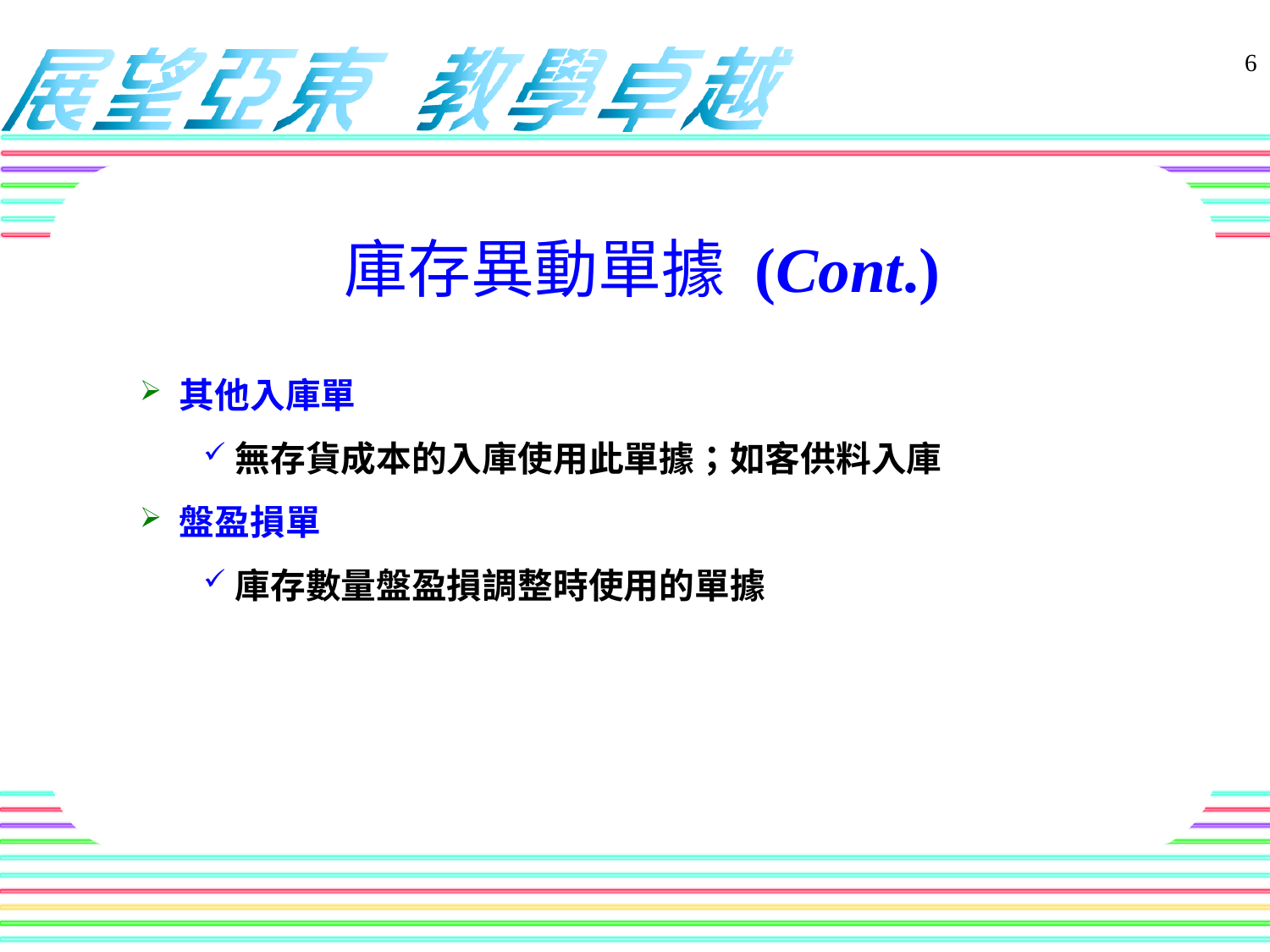

其他入庫單
無存貨成本的入庫使用此單據；如客供料入庫
盤盈損單
庫存數量盤盈損調整時使用的單據
6
庫存異動單據 (Cont.)